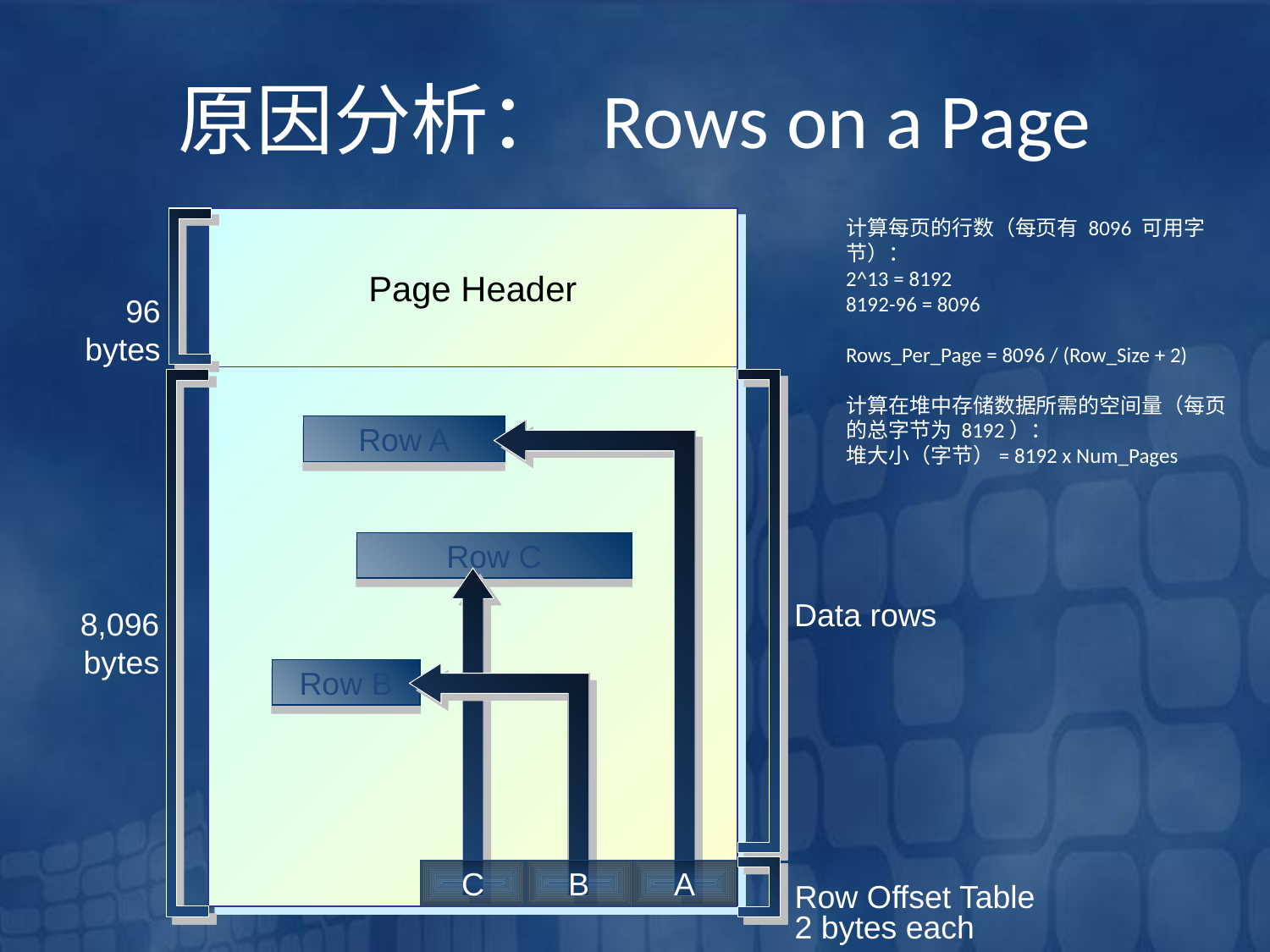

# 原因分析： Rows on a Page

Page Header

Row A

Row C

Row B

C
B
A
计算每页的行数（每页有 8096 可用字节）：
2^13 = 8192
8192-96 = 8096

Rows_Per_Page = 8096 / (Row_Size + 2)

计算在堆中存储数据所需的空间量（每页的总字节为 8192）：
堆大小（字节）= 8192 x Num_Pages

96
bytes

Data rows
8,096
bytes

Row Offset Table
2 bytes each